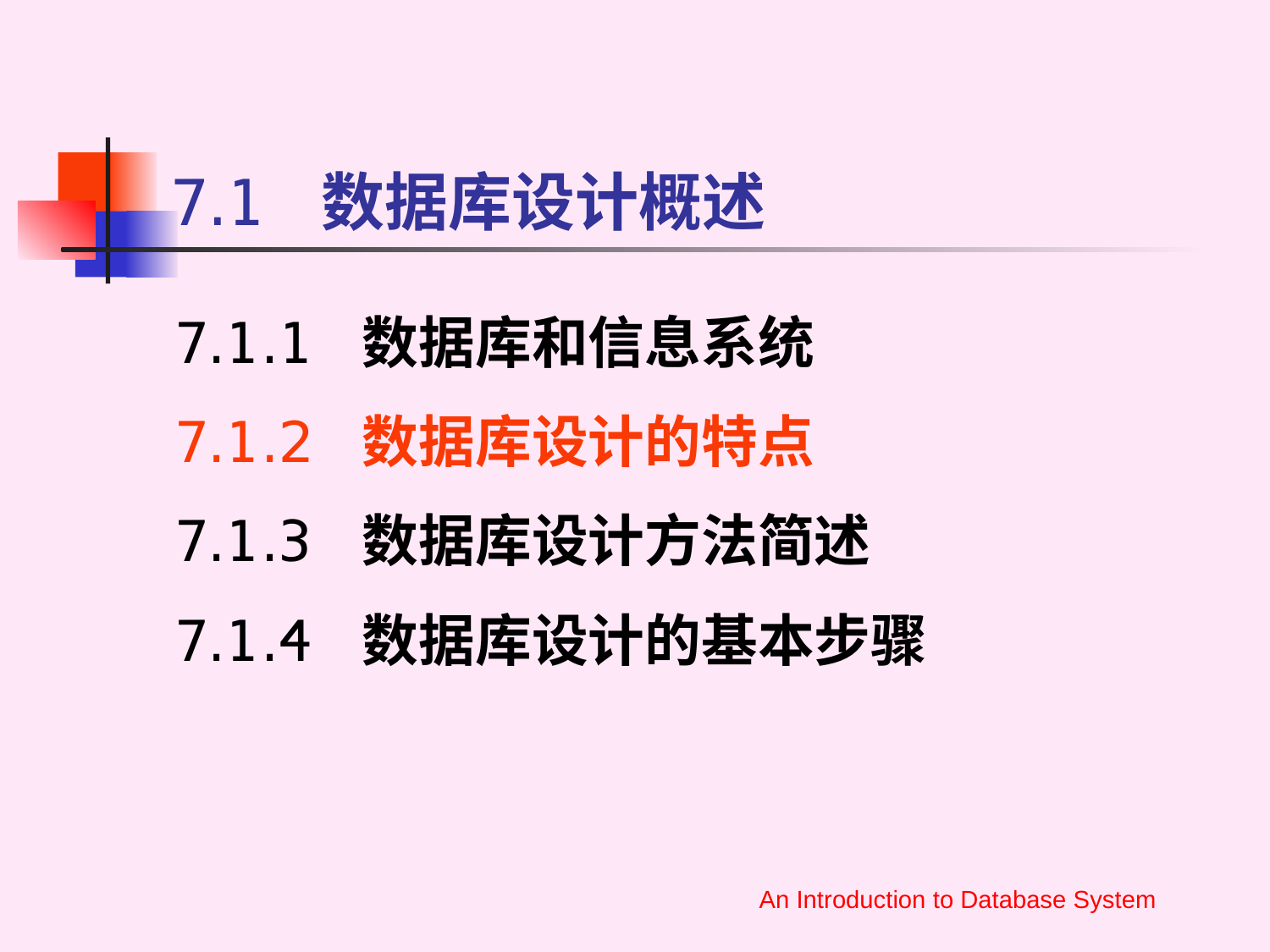

# 7.1  数据库设计概述
7.1.1  数据库和信息系统
7.1.2  数据库设计的特点
7.1.3  数据库设计方法简述
7.1.4  数据库设计的基本步骤

An Introduction to Database System